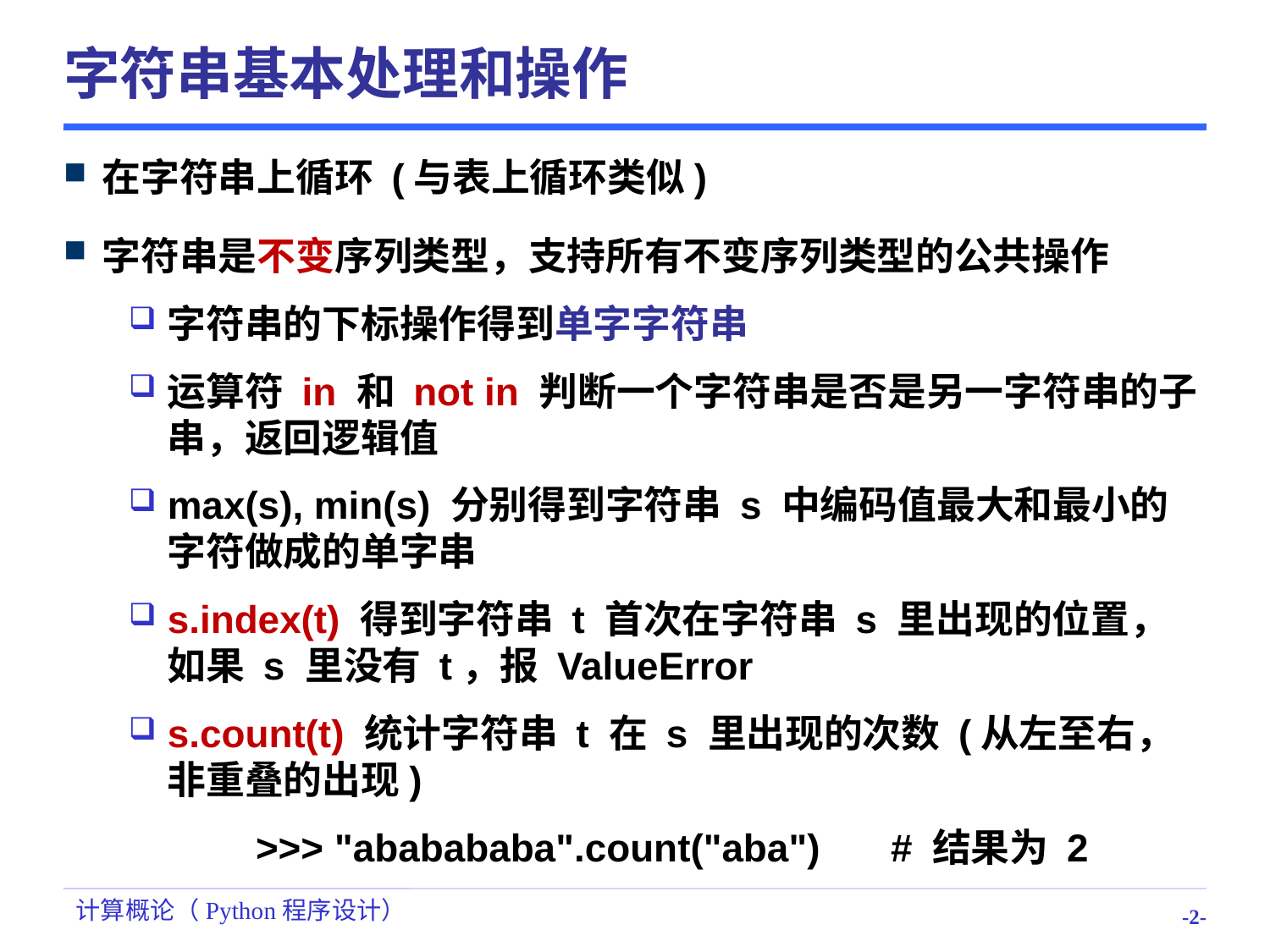

# 字符串基本处理和操作
在字符串上循环 (与表上循环类似)
字符串是不变序列类型，支持所有不变序列类型的公共操作
字符串的下标操作得到单字字符串
运算符 in 和 not in 判断一个字符串是否是另一字符串的子串，返回逻辑值
max(s), min(s) 分别得到字符串 s 中编码值最大和最小的字符做成的单字串
s.index(t) 得到字符串 t 首次在字符串 s 里出现的位置，如果 s 里没有 t，报 ValueError
s.count(t) 统计字符串 t 在 s 里出现的次数 (从左至右，非重叠的出现)
	>>> "ababababa".count("aba")  	# 结果为 2